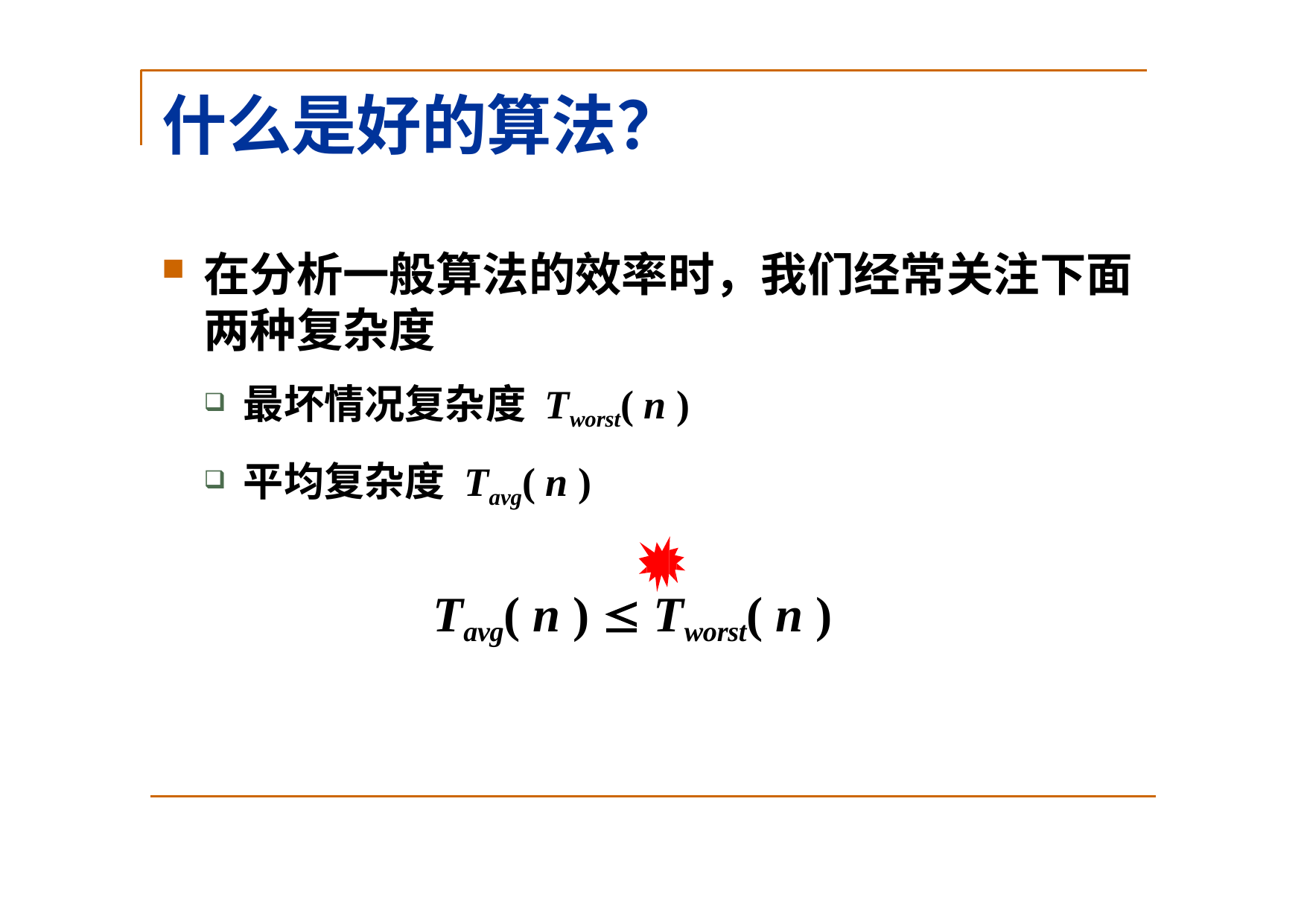

# 什么是好的算法？
在分析一般算法的效率时，我们经常关注下面 两种复杂度
最坏情况复杂度 Tworst( n )
平均复杂度 Tavg( n )

Tavg( n ) ≤ Tworst( n )